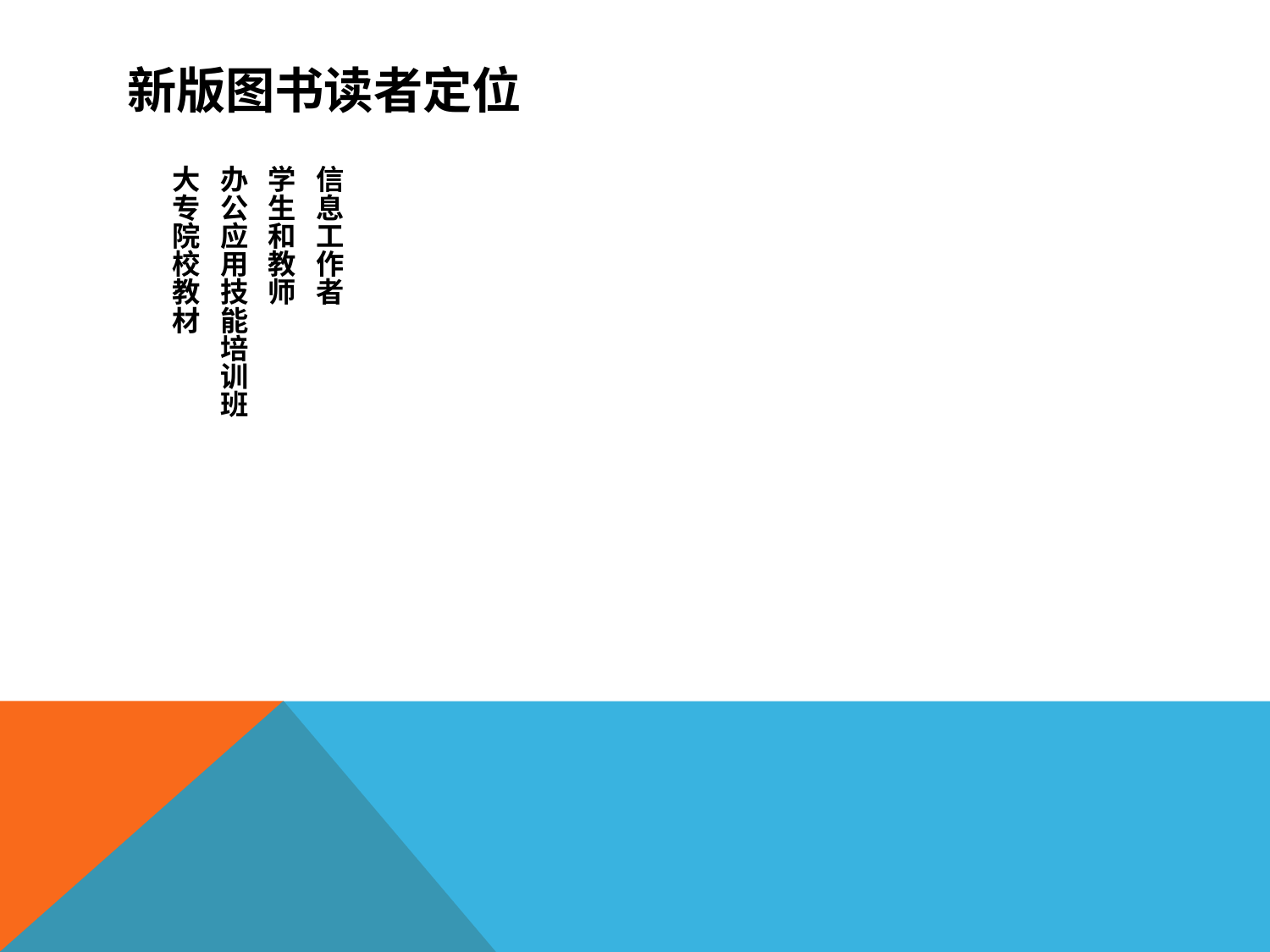

# 新版图书读者定位
信息工作者
学生和教师
办公应用技能培训班
大专院校教材